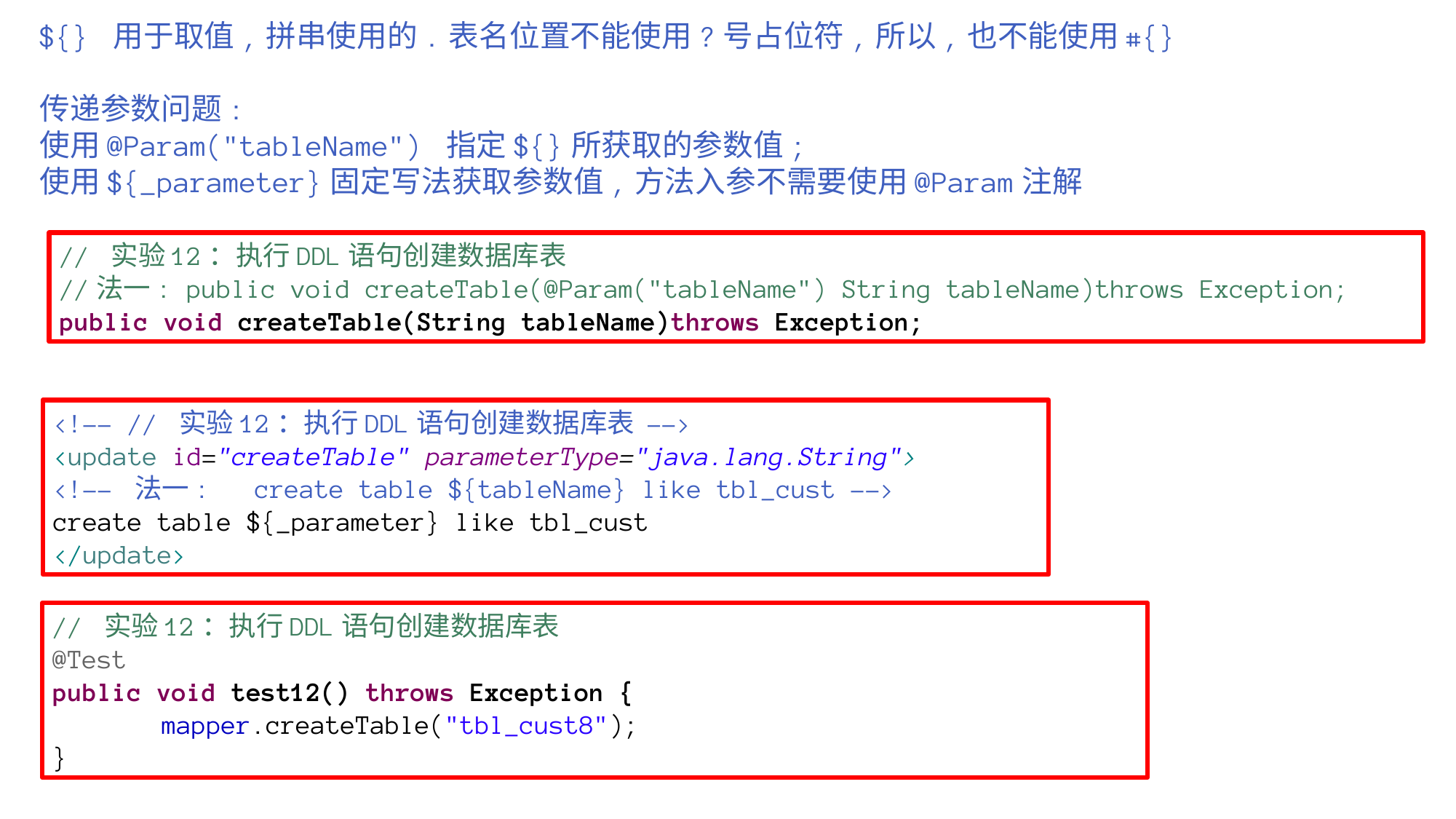

${} 用于取值,拼串使用的.表名位置不能使用?号占位符,所以,也不能使用#{}

传递参数问题:
使用@Param("tableName") 指定${}所获取的参数值;
使用${_parameter}固定写法获取参数值,方法入参不需要使用@Param注解
// 实验12：执行DDL语句创建数据库表
//法一: public void createTable(@Param("tableName") String tableName)throws Exception;
public void createTable(String tableName)throws Exception;
<!-- // 实验12：执行DDL语句创建数据库表 -->
<update id="createTable" parameterType="java.lang.String">
<!-- 法一:   create table ${tableName} like tbl_cust -->
create table ${_parameter} like tbl_cust
</update>
// 实验12：执行DDL语句创建数据库表
@Test
public void test12() throws Exception {
	mapper.createTable("tbl_cust8");
}